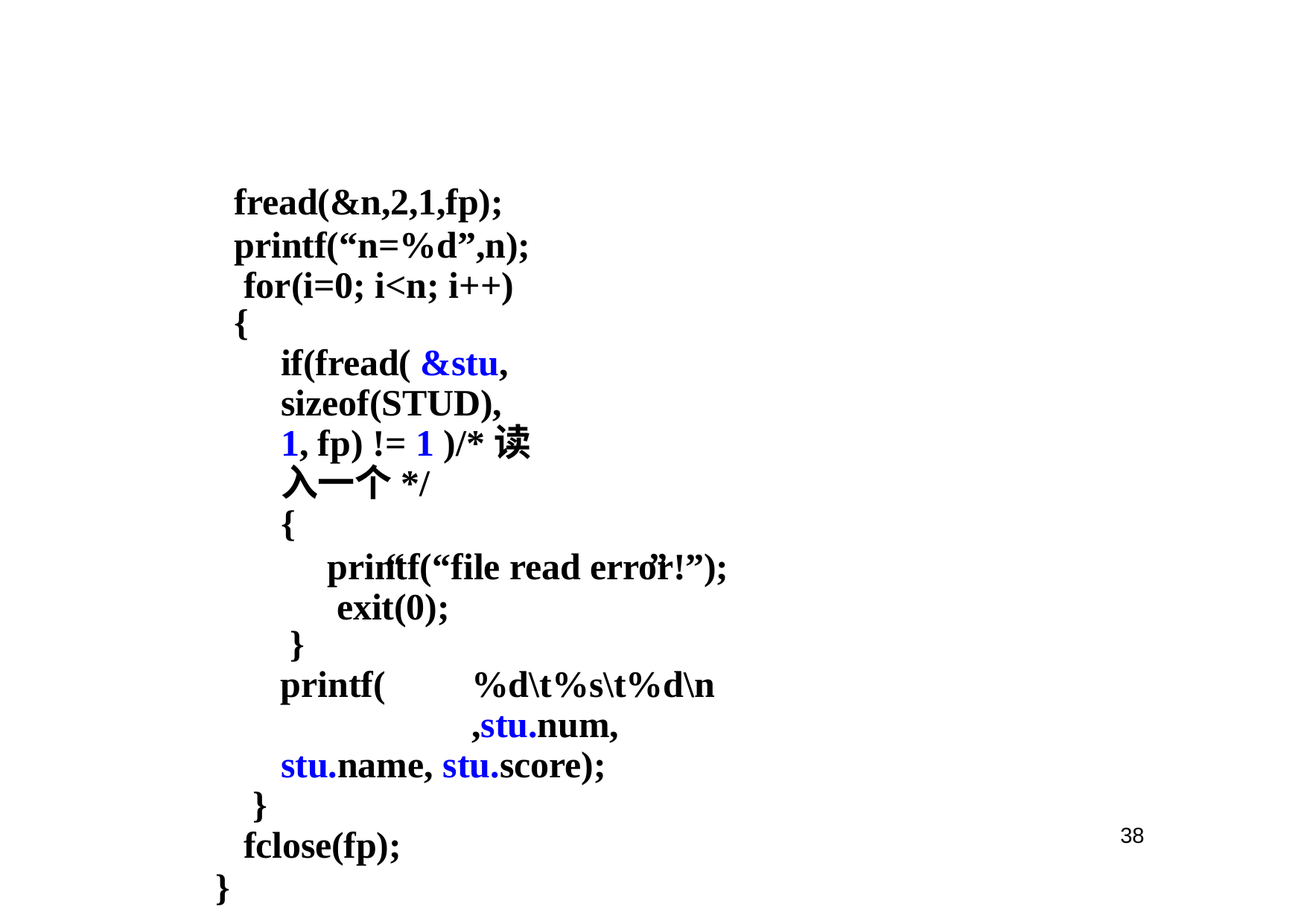

fread(&n,2,1,fp);
printf(“n=%d”,n);  for(i=0; i<n; i++)
{
if(fread( &stu, sizeof(STUD), 1, fp) != 1 )/*读入一个*/
{
printf(“file read error!”);  exit(0);
}
printf(	%d\t%s\t%d\n	,stu.num, stu.name, stu.score);
}
fclose(fp);
}
“	”
38